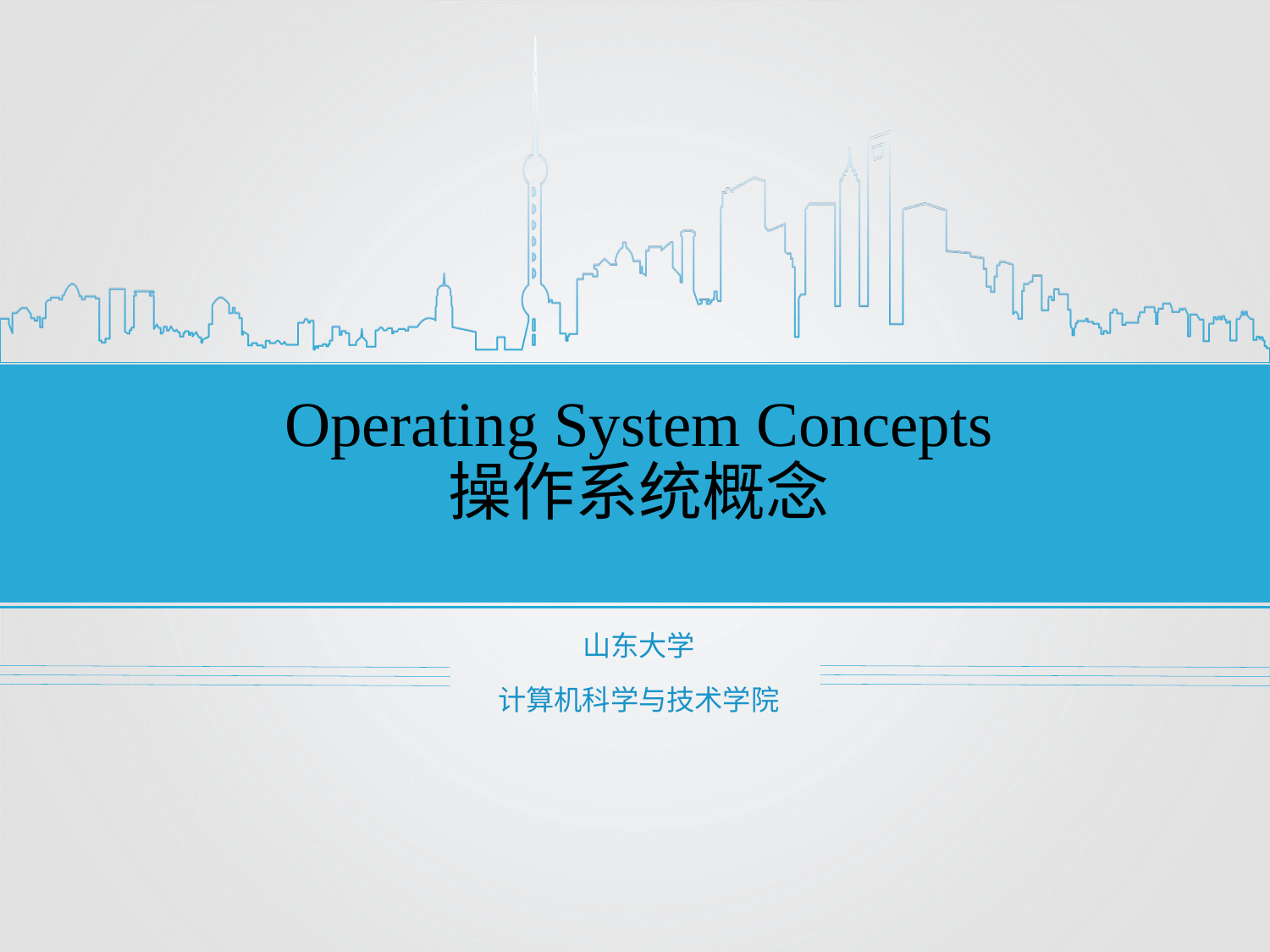

# Operating System Concepts 操作系统概念
山东大学
计算机科学与技术学院